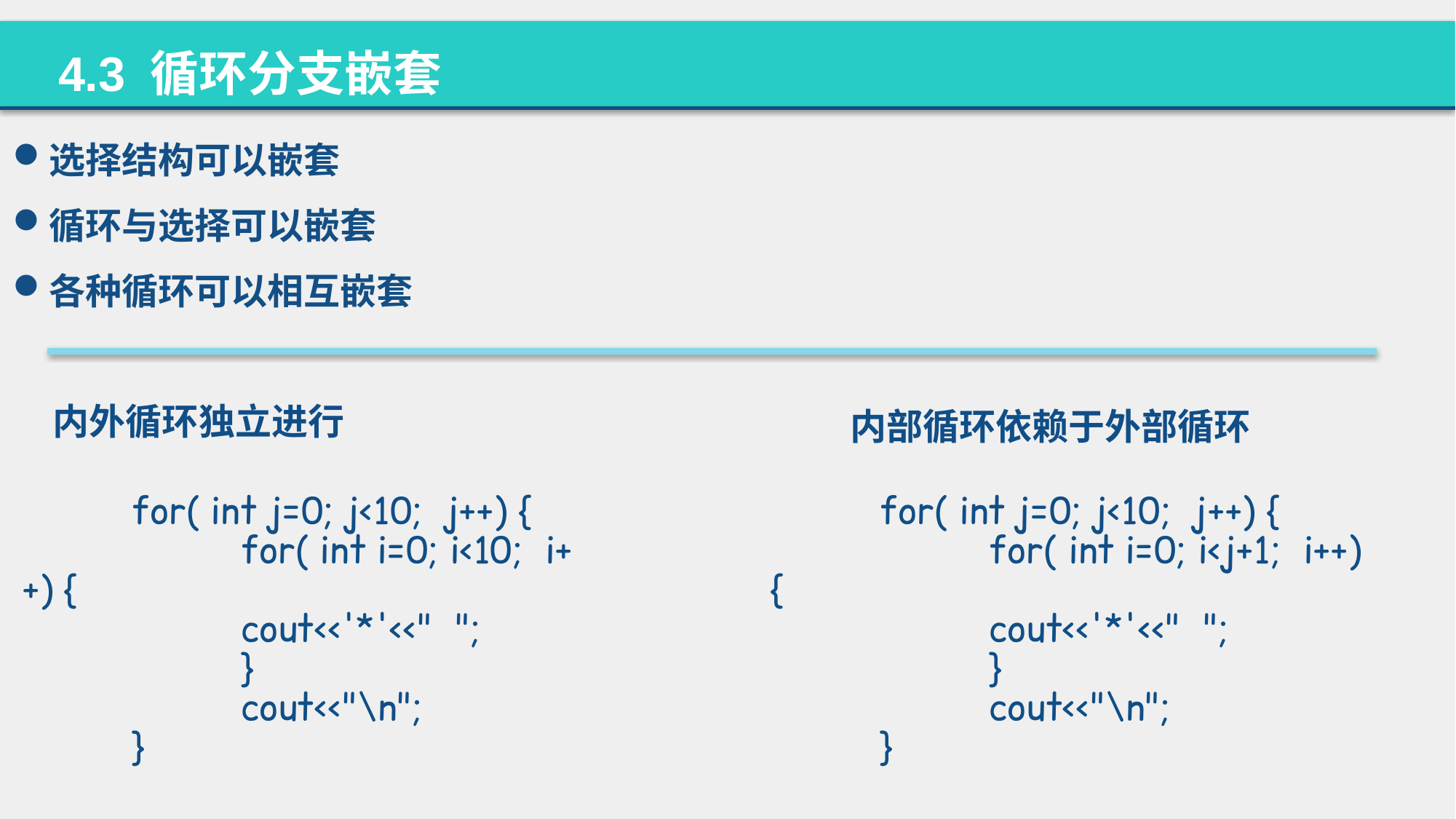

4.3 循环分支嵌套
选择结构可以嵌套
循环与选择可以嵌套
各种循环可以相互嵌套
内外循环独立进行
内部循环依赖于外部循环
	for( int j=0; j<10;  j++) {
		for( int i=0; i<j+1;  i++) {
		cout<<'*'<<"  ";
		}
		cout<<"\n";
	}
	for( int j=0; j<10;  j++) {
		for( int i=0; i<10;  i++) {
		cout<<'*'<<"  ";
		}
		cout<<"\n";
	}